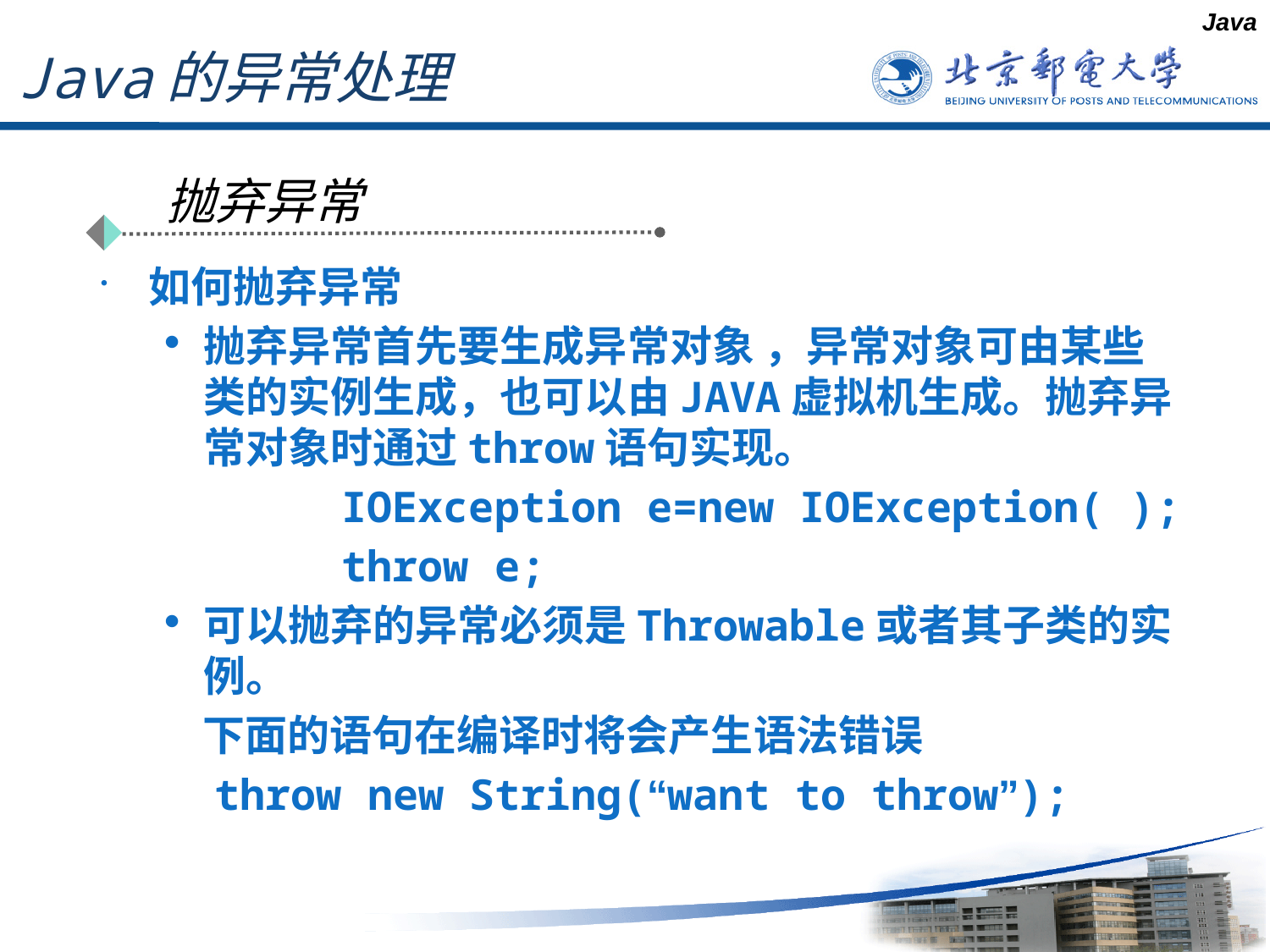

Java
# Java的异常处理

抛弃异常

如何抛弃异常
抛弃异常首先要生成异常对象 ，异常对象可由某些类的实例生成，也可以由JAVA虚拟机生成。抛弃异常对象时通过throw语句实现。
       IOException e=new IOException( );
       throw e;
可以抛弃的异常必须是Throwable或者其子类的实例。
   下面的语句在编译时将会产生语法错误
  throw new String(“want to throw”);